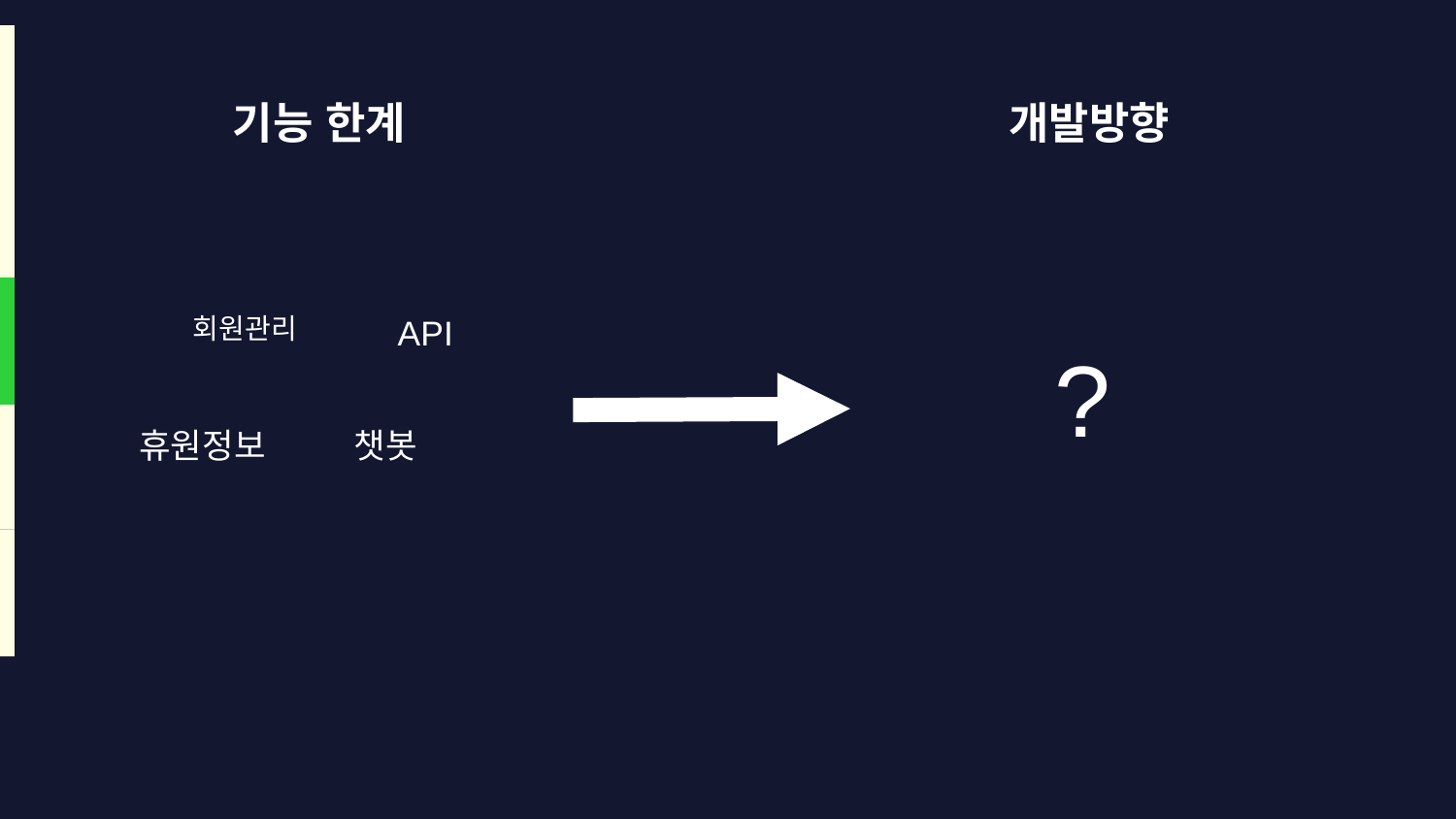

# 기능 한계
개발방향
회원관리
API
?
휴원정보
챗봇